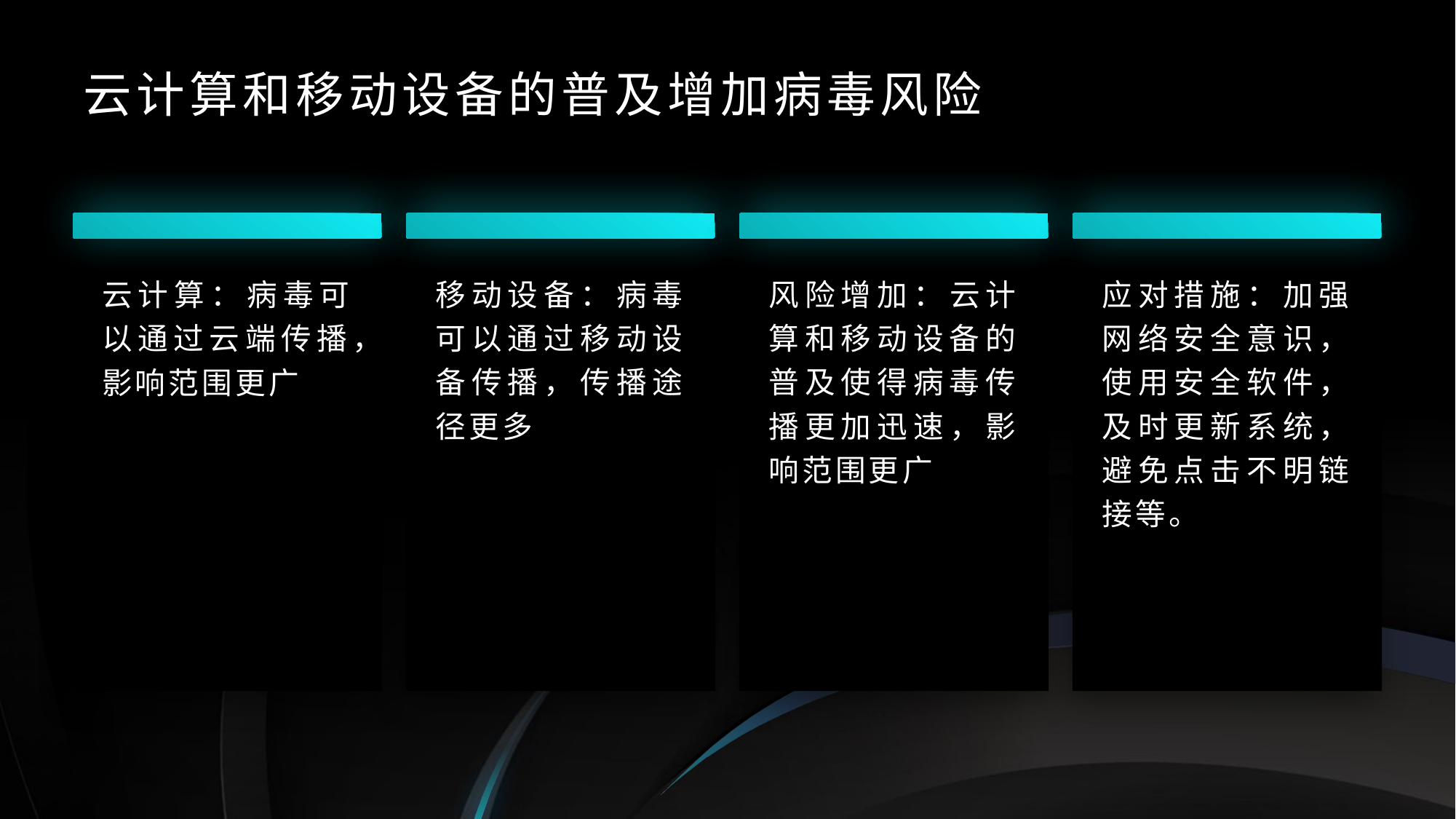

云计算和移动设备的普及增加病毒风险

云计算：病毒可以通过云端传播，影响范围更广
移动设备：病毒可以通过移动设备传播，传播途径更多
风险增加：云计算和移动设备的普及使得病毒传播更加迅速，影响范围更广
应对措施：加强网络安全意识，使用安全软件，及时更新系统，避免点击不明链接等。